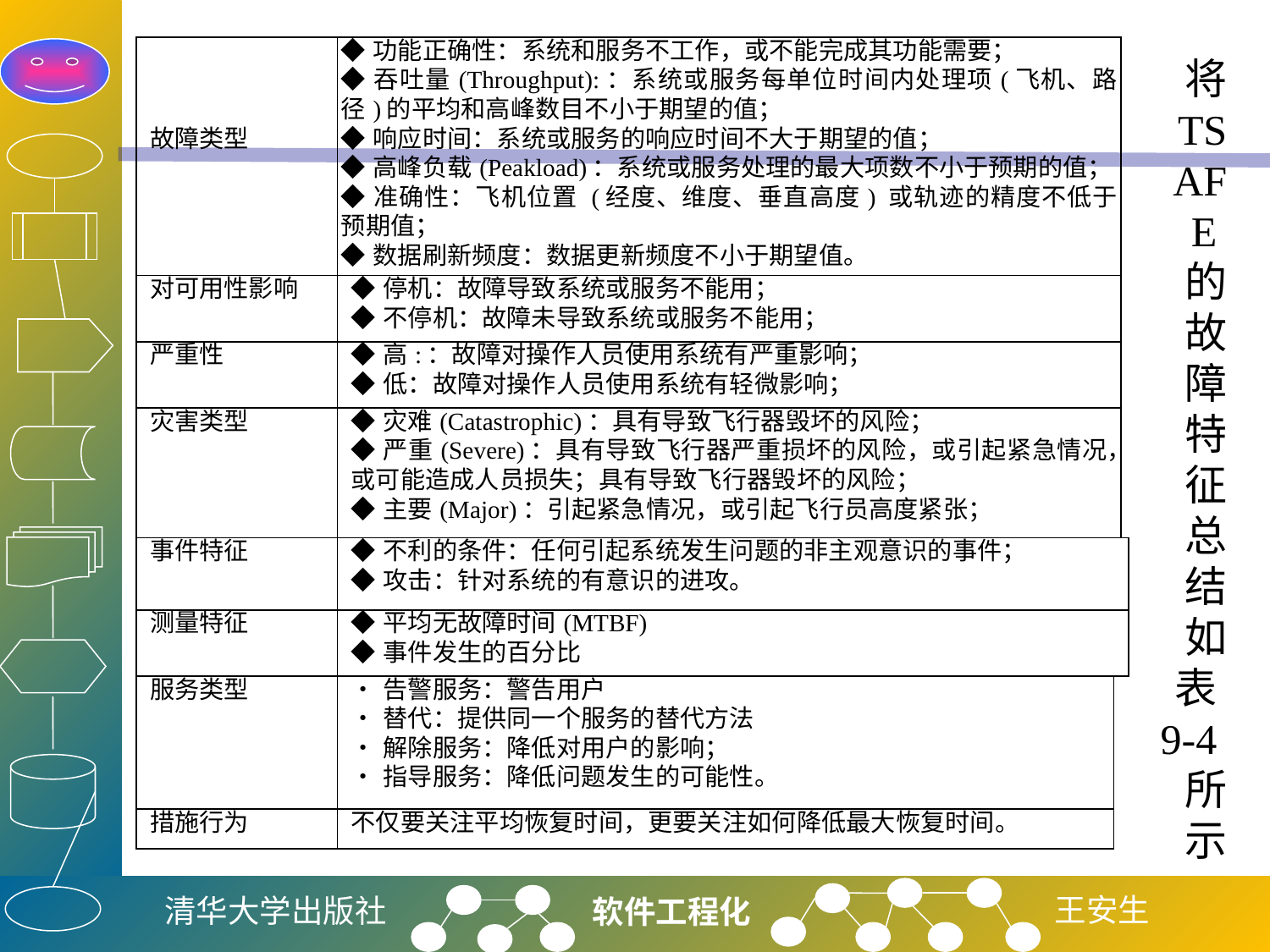

| 故障类型 | ◆功能正确性：系统和服务不工作，或不能完成其功能需要； ◆吞吐量(Throughput):：系统或服务每单位时间内处理项(飞机、路径)的平均和高峰数目不小于期望的值； ◆响应时间：系统或服务的响应时间不大于期望的值； ◆高峰负载(Peakload)：系统或服务处理的最大项数不小于预期的值； ◆准确性：飞机位置 (经度、维度、垂直高度) 或轨迹的精度不低于预期值； ◆数据刷新频度：数据更新频度不小于期望值。 |  |  |
| --- | --- | --- | --- |
| 对可用性影响 | ◆停机：故障导致系统或服务不能用； ◆不停机：故障未导致系统或服务不能用； |  |  |
| 严重性 | ◆高:：故障对操作人员使用系统有严重影响； ◆低：故障对操作人员使用系统有轻微影响； |  |  |
| 灾害类型 | ◆灾难(Catastrophic)：具有导致飞行器毁坏的风险； ◆严重(Severe)：具有导致飞行器严重损坏的风险，或引起紧急情况，或可能造成人员损失；具有导致飞行器毁坏的风险； ◆主要(Major)：引起紧急情况，或引起飞行员高度紧张； |  |  |
| 事件特征 | ◆不利的条件：任何引起系统发生问题的非主观意识的事件； ◆攻击：针对系统的有意识的进攻。 |  |  |
| 测量特征 | ◆平均无故障时间(MTBF) ◆事件发生的百分比 |  |  |
| 服务类型 | •告警服务：警告用户 •替代：提供同一个服务的替代方法 •解除服务：降低对用户的影响； •指导服务：降低问题发生的可能性。 |  |  |
| 措施行为 | 不仅要关注平均恢复时间，更要关注如何降低最大恢复时间。 |  |  |
# 将 TSAFE的故障特征总结如表9-4所示